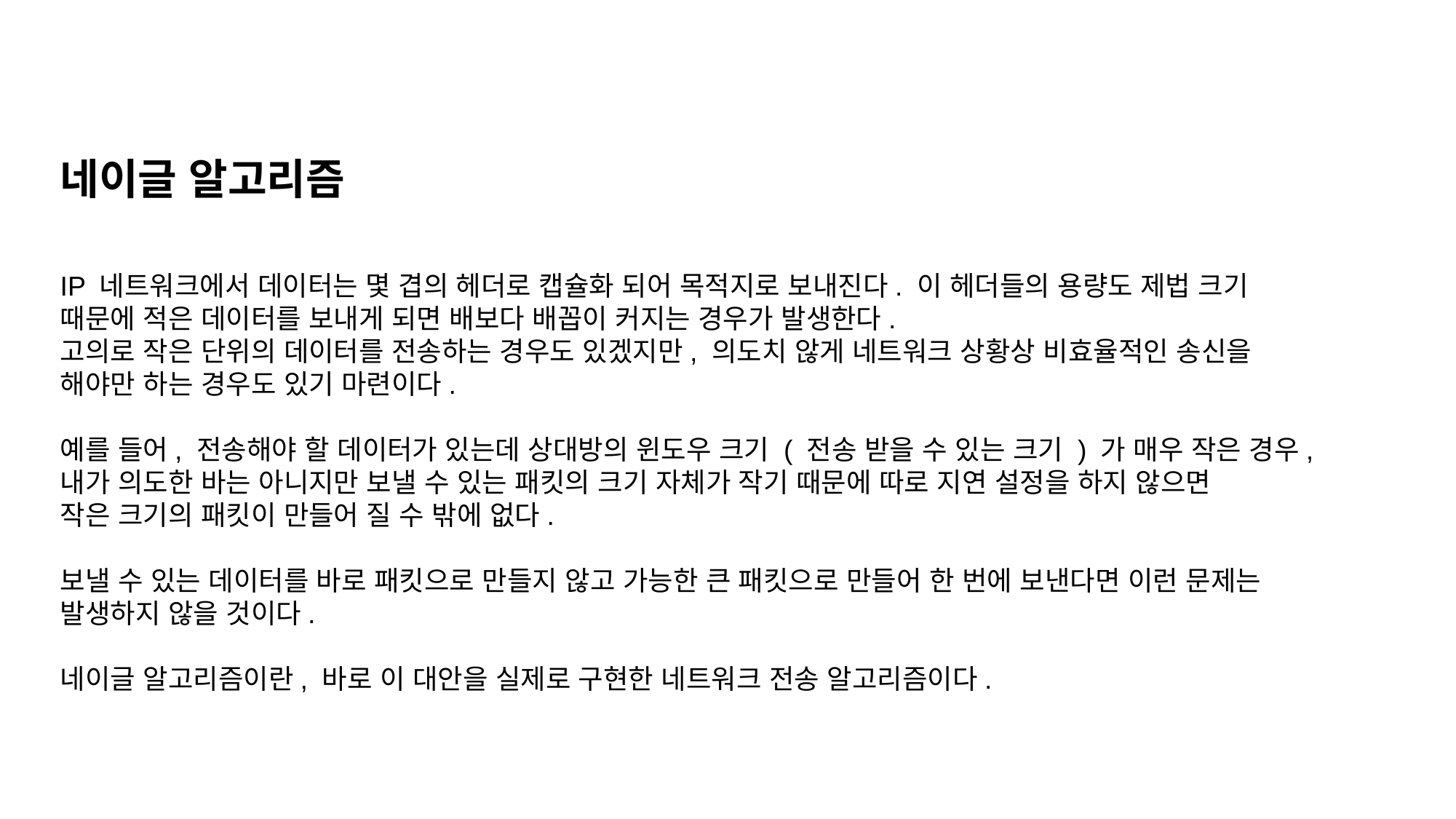

네이글 알고리즘

IP 네트워크에서 데이터는 몇 겹의 헤더로 캡슐화 되어 목적지로 보내진다. 이 헤더들의 용량도 제법 크기
때문에 적은 데이터를 보내게 되면 배보다 배꼽이 커지는 경우가 발생한다.
고의로 작은 단위의 데이터를 전송하는 경우도 있겠지만, 의도치 않게 네트워크 상황상 비효율적인 송신을
해야만 하는 경우도 있기 마련이다.

예를 들어, 전송해야 할 데이터가 있는데 상대방의 윈도우 크기 ( 전송 받을 수 있는 크기 ) 가 매우 작은 경우,
내가 의도한 바는 아니지만 보낼 수 있는 패킷의 크기 자체가 작기 때문에 따로 지연 설정을 하지 않으면
작은 크기의 패킷이 만들어 질 수 밖에 없다.

보낼 수 있는 데이터를 바로 패킷으로 만들지 않고 가능한 큰 패킷으로 만들어 한 번에 보낸다면 이런 문제는
발생하지 않을 것이다.

네이글 알고리즘이란, 바로 이 대안을 실제로 구현한 네트워크 전송 알고리즘이다.